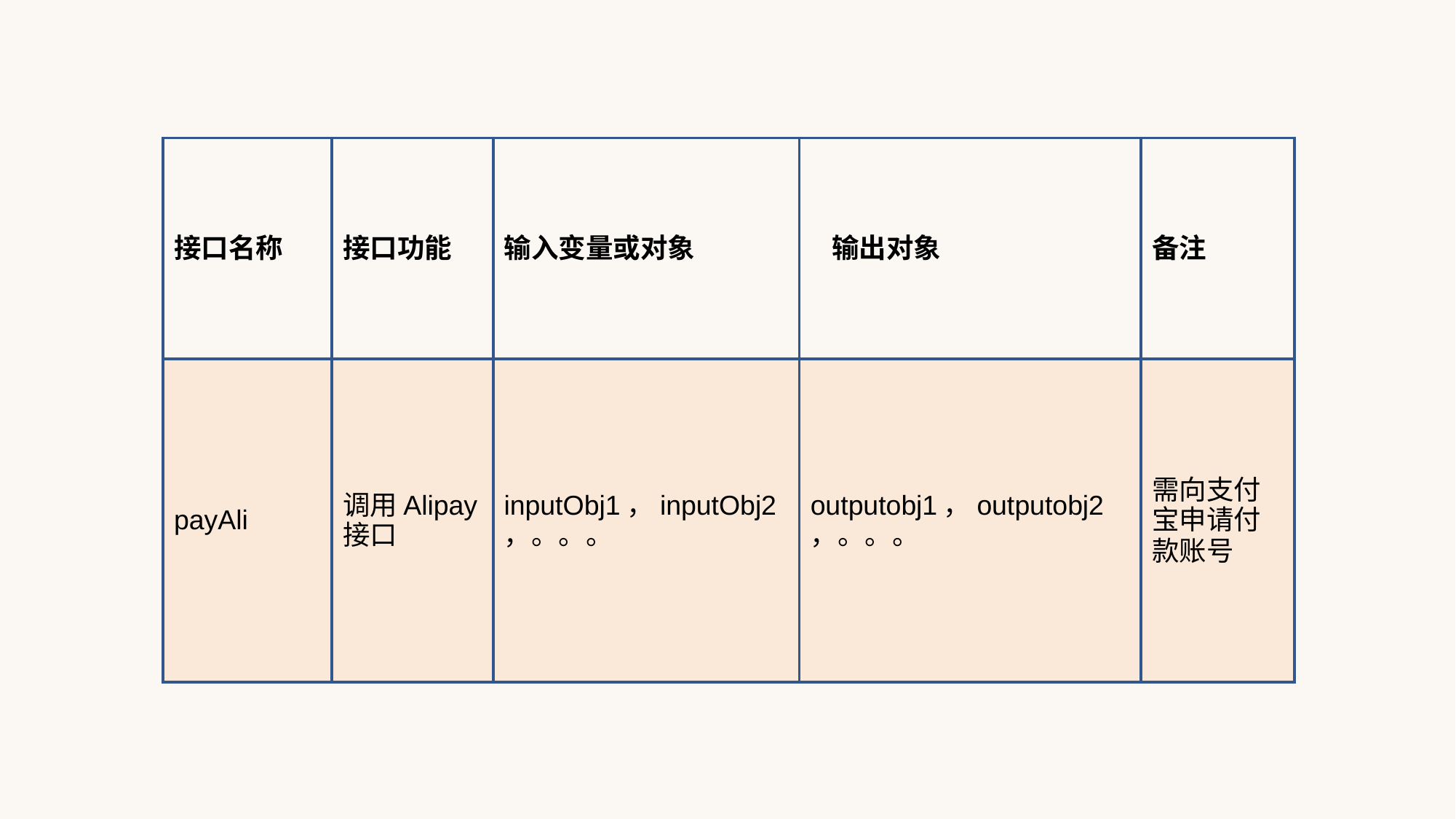

| 接口名称 | 接口功能 | 输入变量或对象 | 输出对象 | 备注 |
| --- | --- | --- | --- | --- |
| payAli | 调用Alipay接口 | inputObj1，inputObj2，。。。 | outputobj1，outputobj2，。。。 | 需向支付宝申请付款账号 |